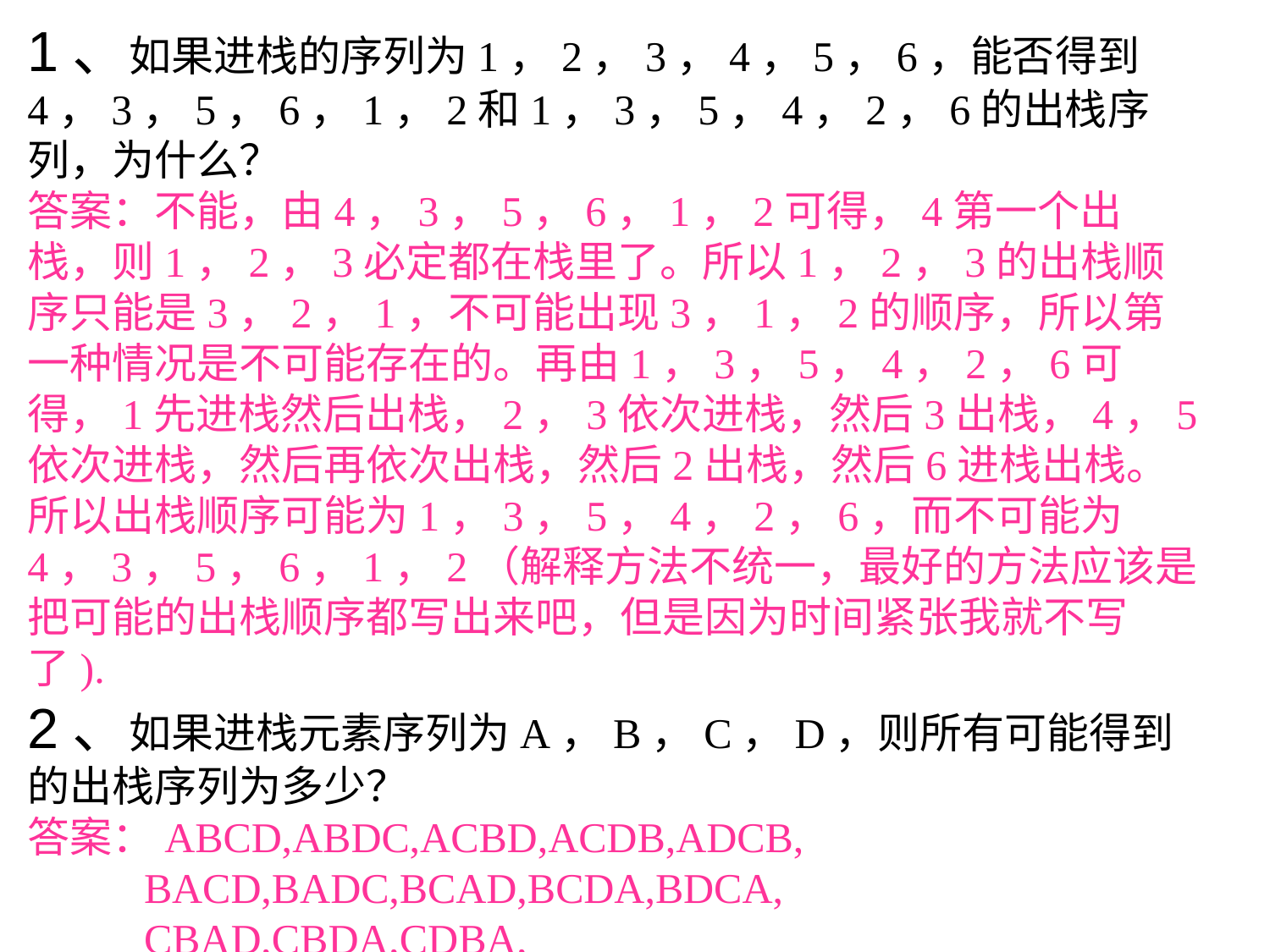

1、如果进栈的序列为1，2，3，4，5，6，能否得到4，3，5，6，1，2和1，3，5，4，2，6的出栈序列，为什么？
答案：不能，由4，3，5，6，1，2可得，4第一个出栈，则1，2，3必定都在栈里了。所以1，2，3的出栈顺序只能是3，2，1，不可能出现3，1，2的顺序，所以第一种情况是不可能存在的。再由1，3，5，4，2，6可得，1先进栈然后出栈，2，3依次进栈，然后3出栈，4，5依次进栈，然后再依次出栈，然后2出栈，然后6进栈出栈。所以出栈顺序可能为1，3，5，4，2，6，而不可能为4，3，5，6，1，2（解释方法不统一，最好的方法应该是把可能的出栈顺序都写出来吧，但是因为时间紧张我就不写了).
2、如果进栈元素序列为A，B，C，D，则所有可能得到的出栈序列为多少？
答案：ABCD,ABDC,ACBD,ACDB,ADCB,
           BACD,BADC,BCAD,BCDA,BDCA,
           CBAD,CBDA,CDBA,
           DCBA
           一共有十四种。